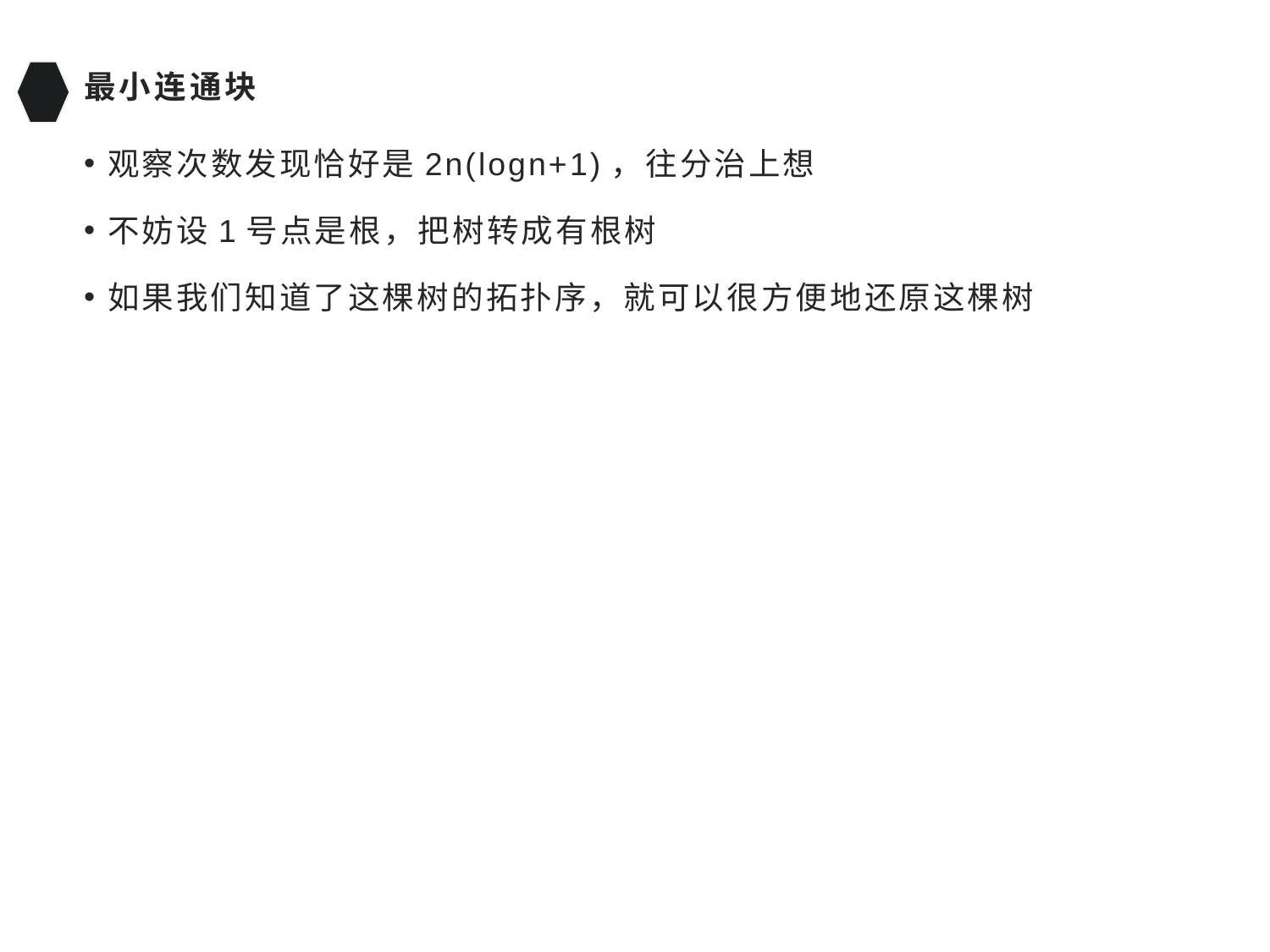

# 最小连通块
观察次数发现恰好是2n(logn+1)，往分治上想
不妨设1号点是根，把树转成有根树
如果我们知道了这棵树的拓扑序，就可以很方便地还原这棵树